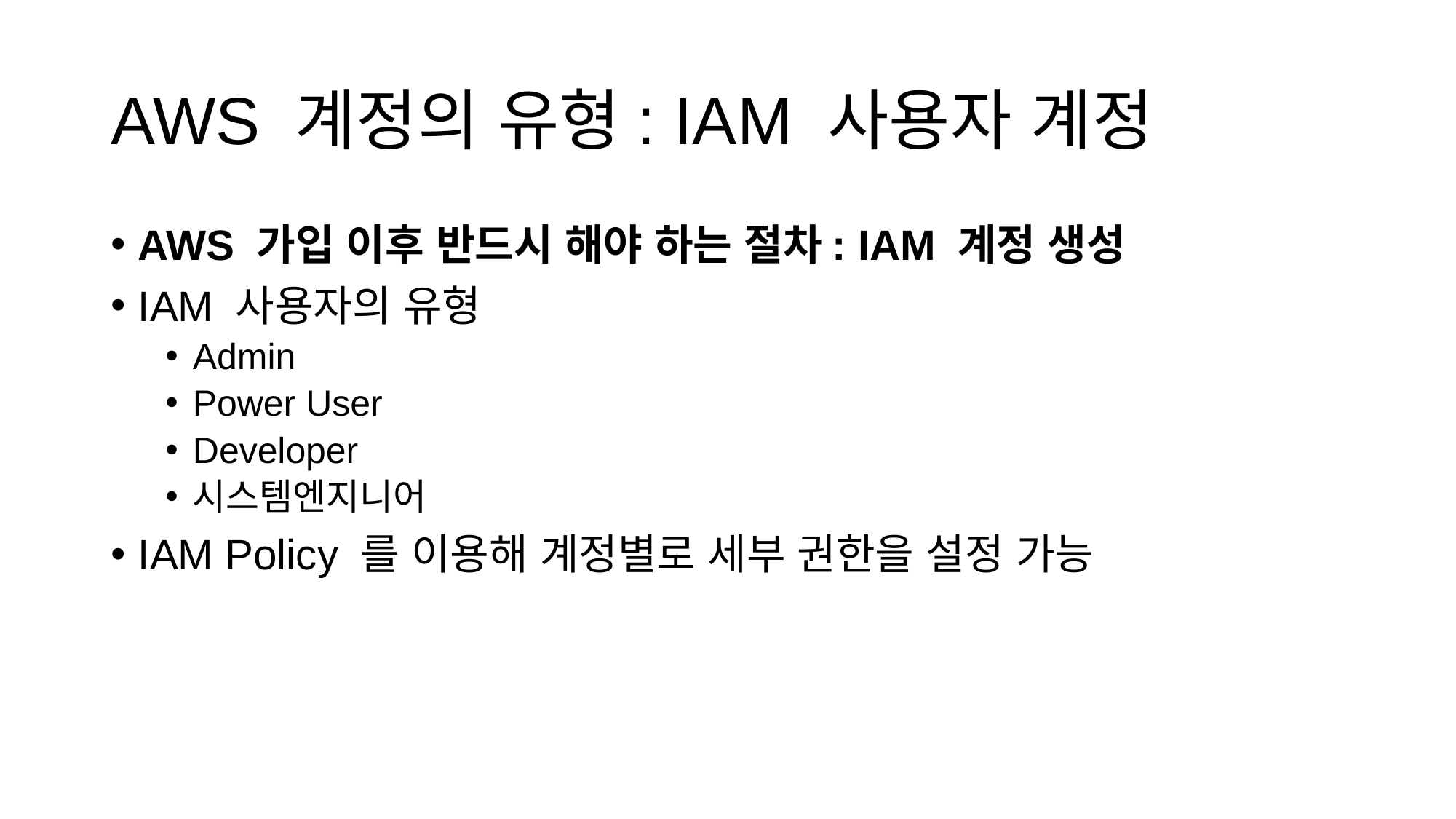

# AWS 계정의 유형: IAM 사용자 계정
AWS 가입 이후 반드시 해야 하는 절차: IAM 계정 생성
IAM 사용자의 유형
Admin
Power User
Developer
시스템엔지니어
IAM Policy 를 이용해 계정별로 세부 권한을 설정 가능